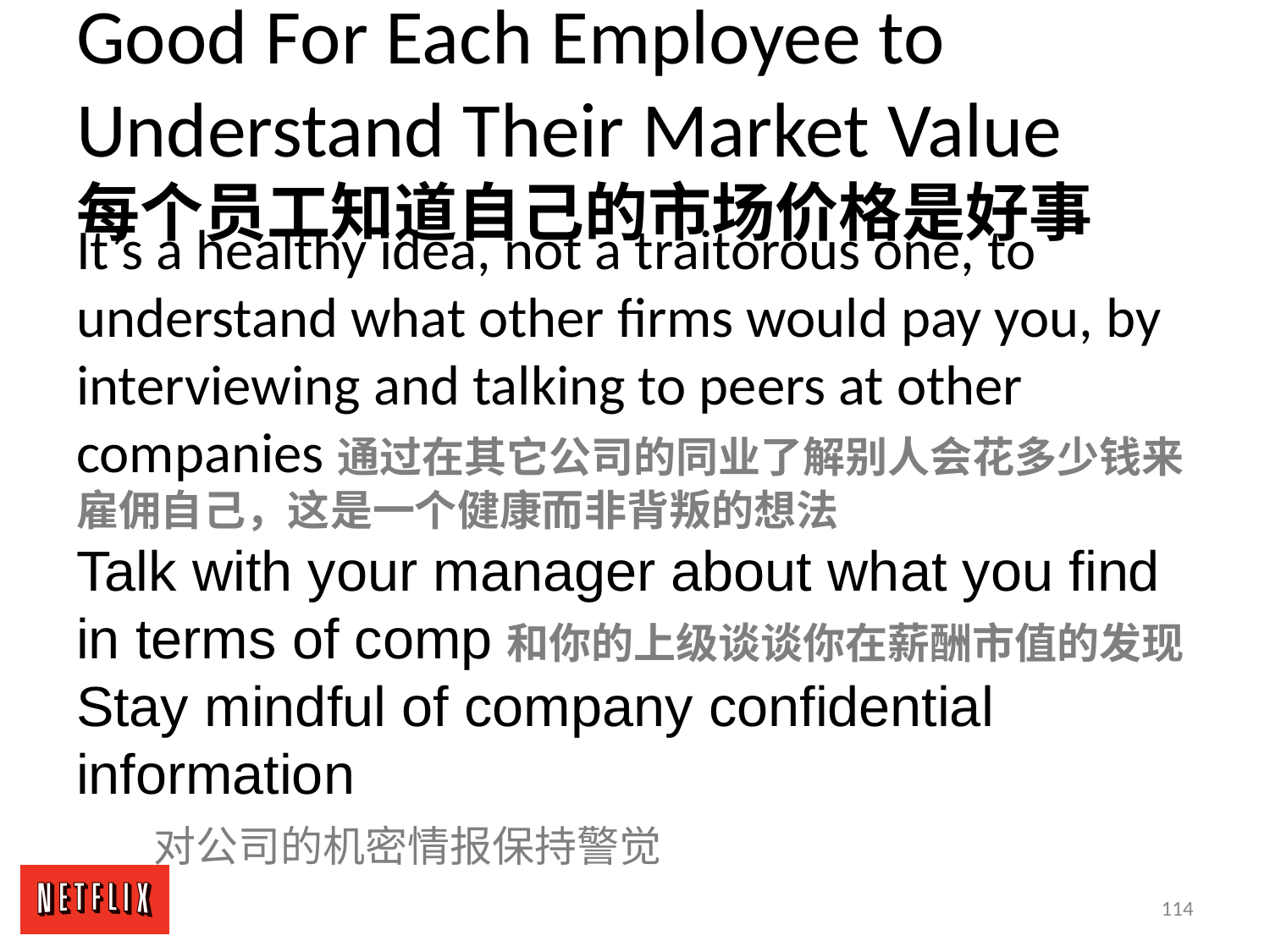

Good For Each Employee to Understand Their Market Value
每个员工知道自己的市场价格是好事
It’s a healthy idea, not a traitorous one, to understand what other firms would pay you, by interviewing and talking to peers at other companies通过在其它公司的同业了解别人会花多少钱来雇佣自己，这是一个健康而非背叛的想法
Talk with your manager about what you find in terms of comp和你的上级谈谈你在薪酬市值的发现
Stay mindful of company confidential information
     对公司的机密情报保持警觉

114